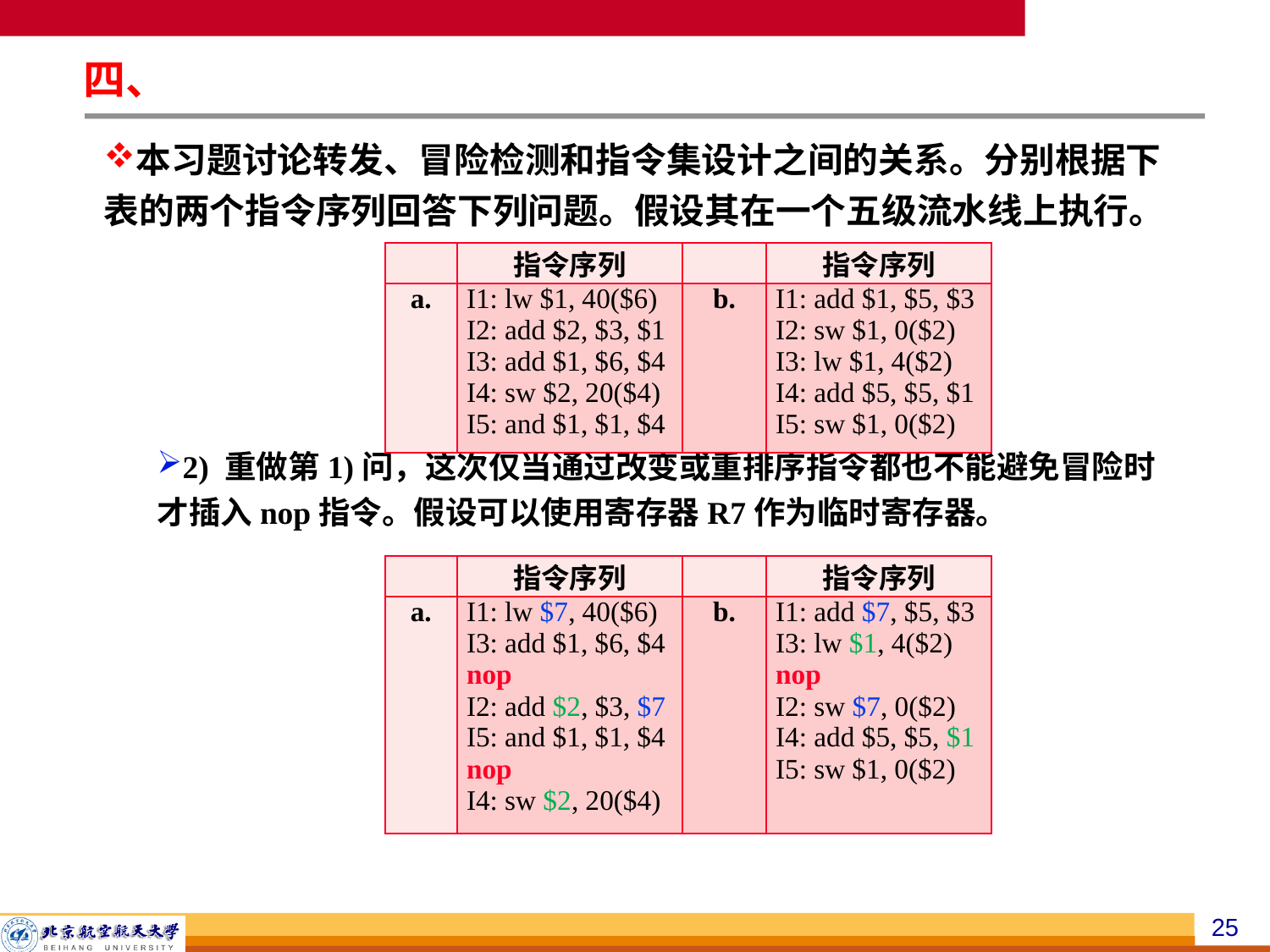

四、
本习题讨论转发、冒险检测和指令集设计之间的关系。分别根据下表的两个指令序列回答下列问题。假设其在一个五级流水线上执行。

2) 重做第1)问，这次仅当通过改变或重排序指令都也不能避免冒险时才插入nop指令。假设可以使用寄存器R7作为临时寄存器。
|  | 指令序列 |  | 指令序列 |
| --- | --- | --- | --- |
| a. | I1: lw $1, 40($6) I2: add $2, $3, $1 I3: add $1, $6, $4 I4: sw $2, 20($4) I5: and $1, $1, $4 | b. | I1: add $1, $5, $3 I2: sw $1, 0($2) I3: lw $1, 4($2) I4: add $5, $5, $1 I5: sw $1, 0($2) |
|  | 指令序列 |  | 指令序列 |
| --- | --- | --- | --- |
| a. | I1: lw $7, 40($6) I3: add $1, $6, $4 nop I2: add $2, $3, $7 I5: and $1, $1, $4 nop I4: sw $2, 20($4) | b. | I1: add $7, $5, $3 I3: lw $1, 4($2) nop I2: sw $7, 0($2) I4: add $5, $5, $1 I5: sw $1, 0($2) |